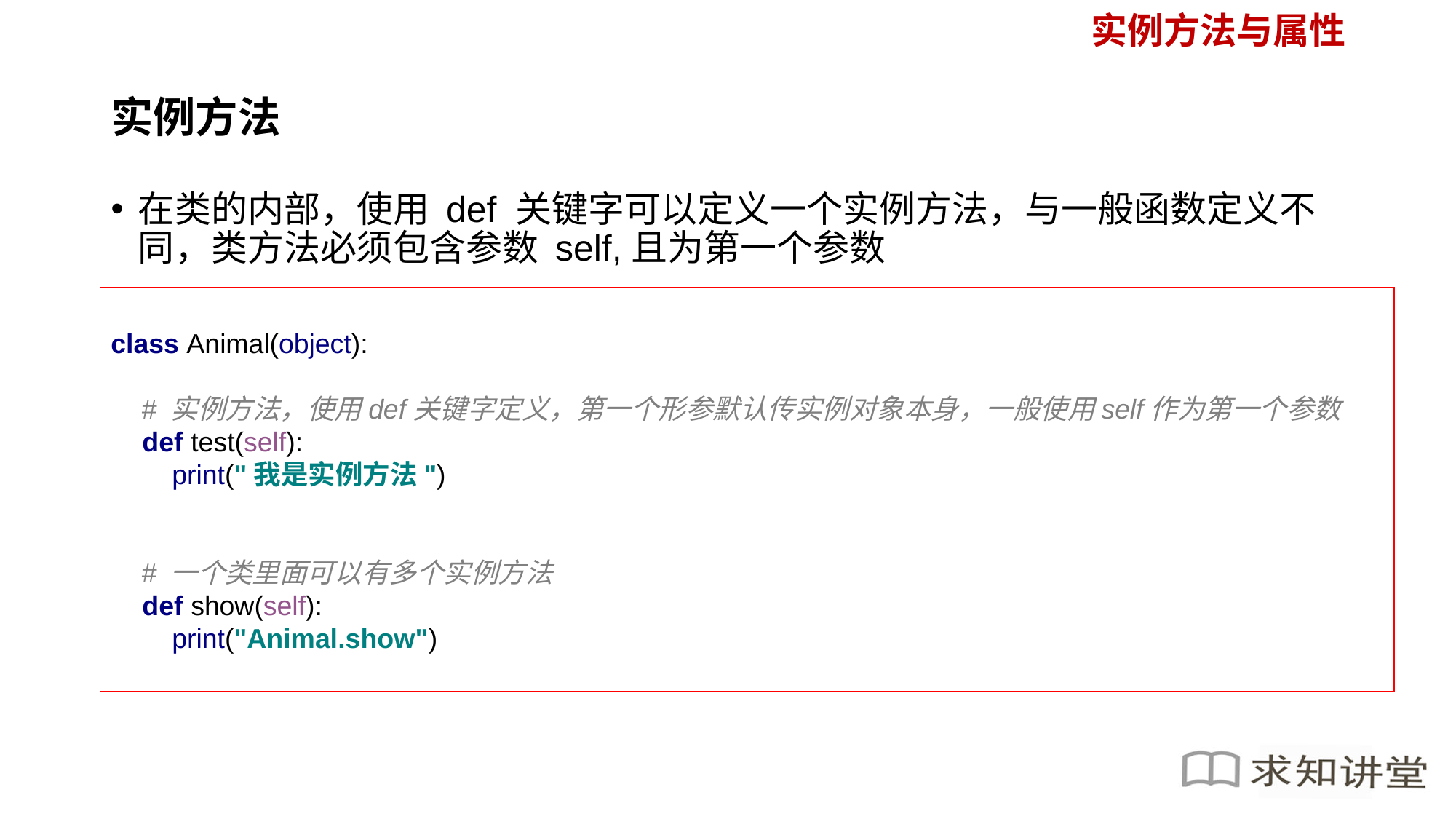

实例方法与属性
# 实例方法
在类的内部，使用 def 关键字可以定义一个实例方法，与一般函数定义不同，类方法必须包含参数 self,且为第一个参数

class Animal(object):
    # 实例方法，使用def关键字定义，第一个形参默认传实例对象本身，一般使用self作为第一个参数
    def test(self):
        print("我是实例方法")
    # 一个类里面可以有多个实例方法
    def show(self):
        print("Animal.show")